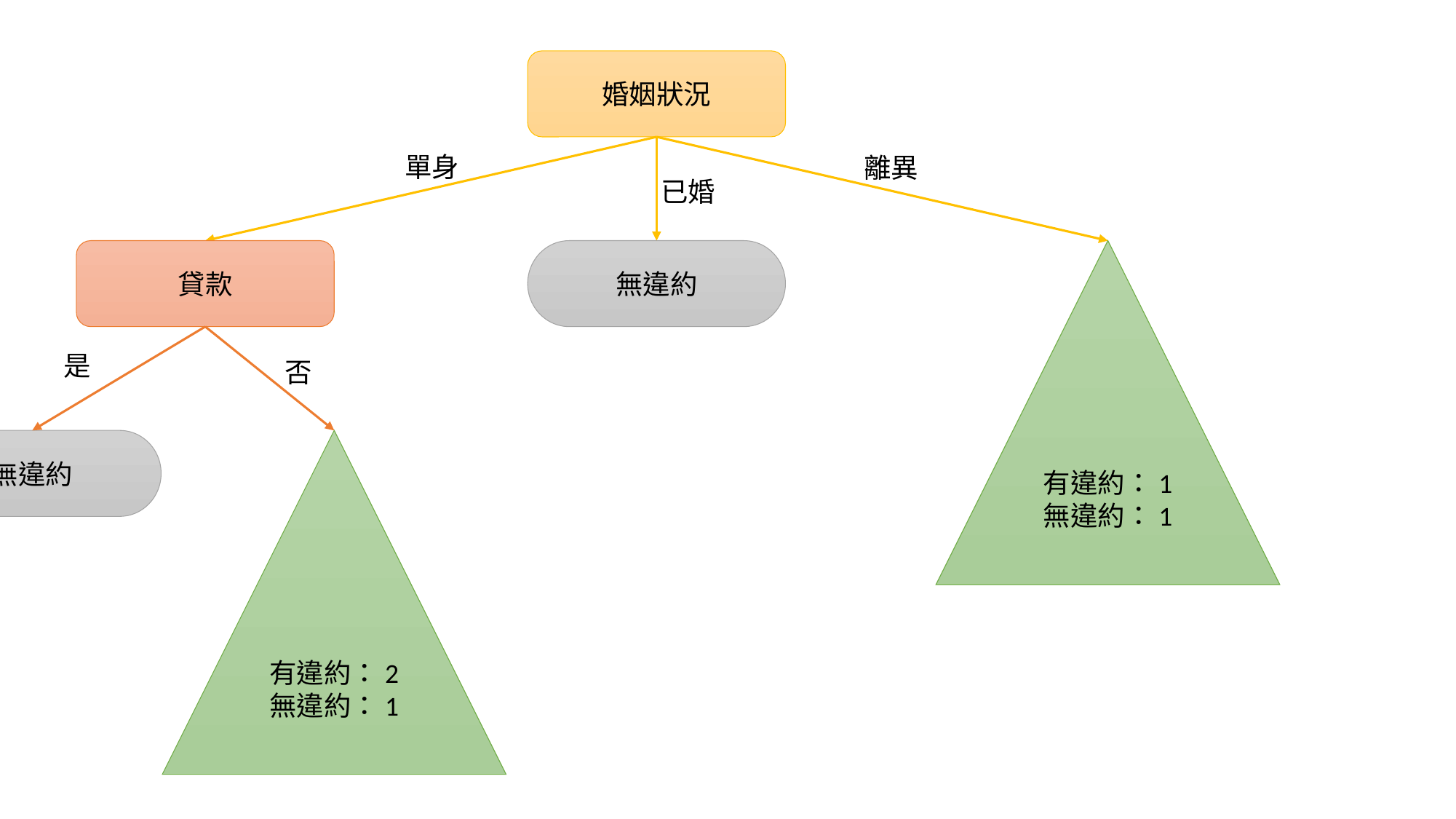

婚姻狀況
單身
離異
已婚
貸款
無違約
有違約：1
無違約：1
是
否
無違約
有違約：2
無違約：1